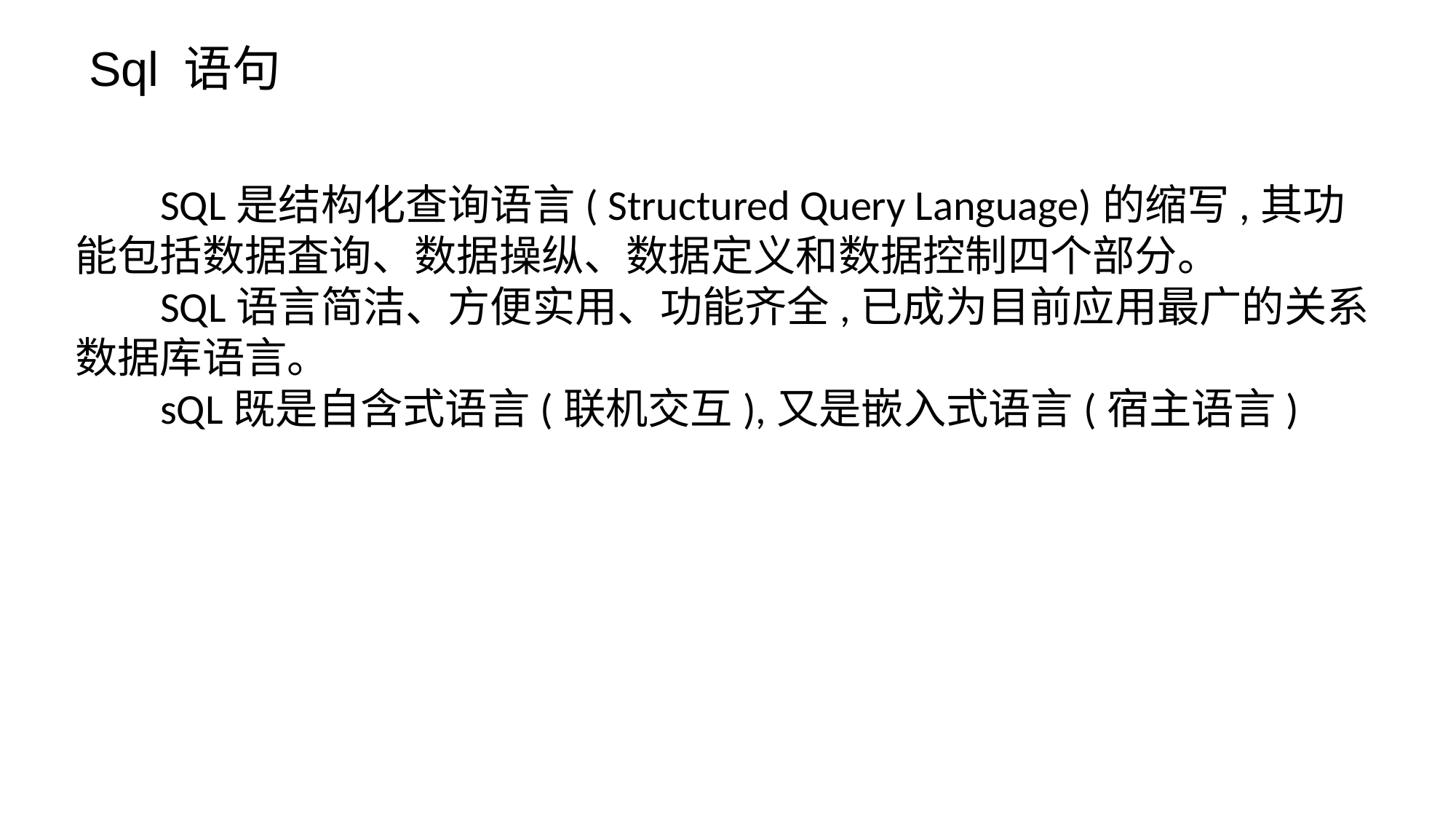

# Sql 语句
SQL是结构化查询语言( Structured Query Language)的缩写,其功能包括数据査询、数据操纵、数据定义和数据控制四个部分。
SQL语言简洁、方便实用、功能齐全,已成为目前应用最广的关系数据库语言。
sQL既是自含式语言(联机交互),又是嵌入式语言(宿主语言)